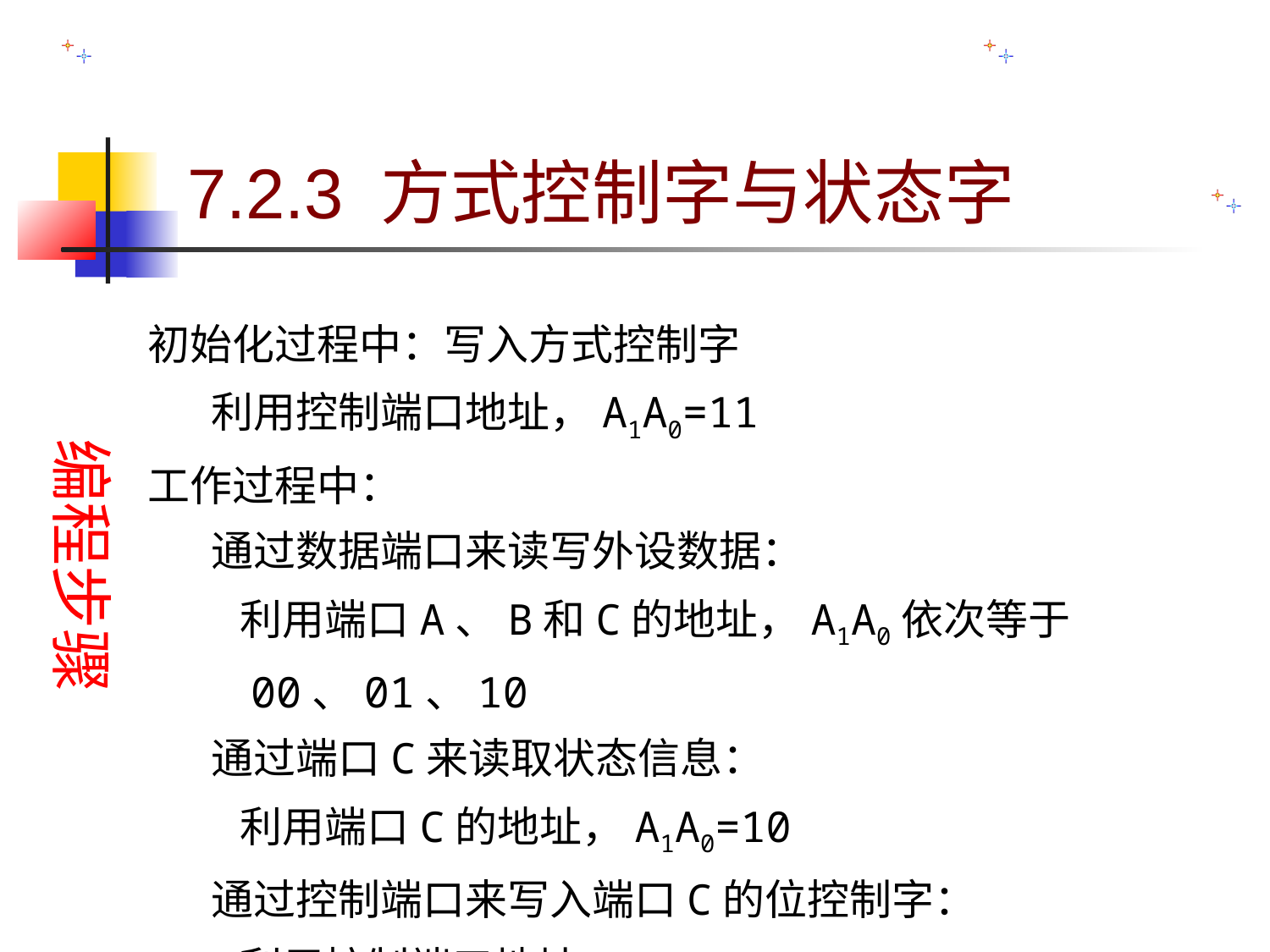

7.2.3 方式控制字与状态字
初始化过程中：写入方式控制字
利用控制端口地址，A1A0=11
工作过程中：
通过数据端口来读写外设数据：
  利用端口A、B和C的地址，A1A0依次等于00、01、10
通过端口C来读取状态信息：
  利用端口C的地址，A1A0=10
通过控制端口来写入端口C的位控制字：
  利用控制端口地址，A1A0=11
编程步骤